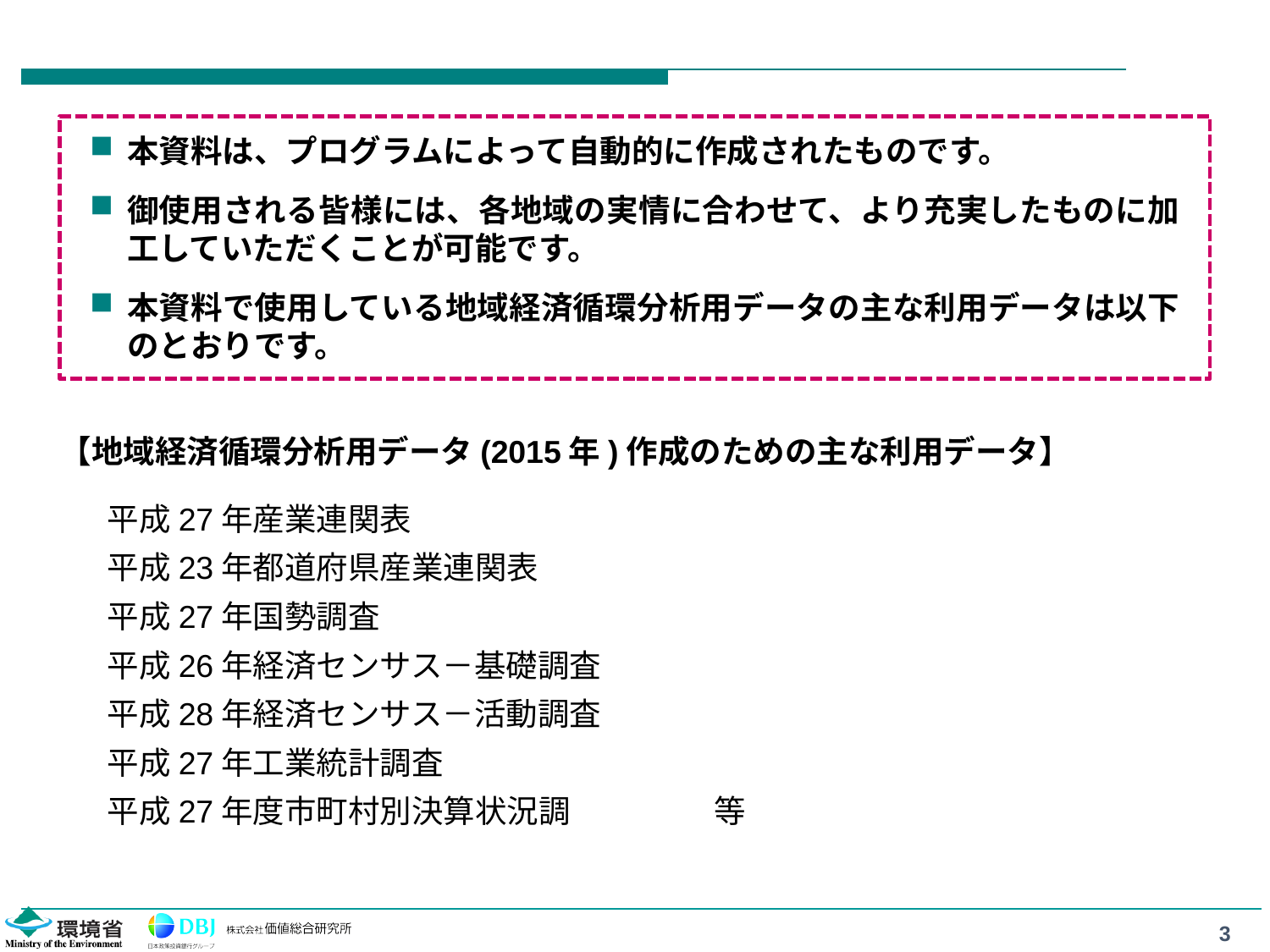

本資料は、プログラムによって自動的に作成されたものです。
御使用される皆様には、各地域の実情に合わせて、より充実したものに加工していただくことが可能です。
本資料で使用している地域経済循環分析用データの主な利用データは以下のとおりです。
【地域経済循環分析用データ(2015年)作成のための主な利用データ】
平成27年産業連関表
平成23年都道府県産業連関表
平成27年国勢調査
平成26年経済センサス－基礎調査
平成28年経済センサス－活動調査
平成27年工業統計調査
平成27年度市町村別決算状況調                    等
3